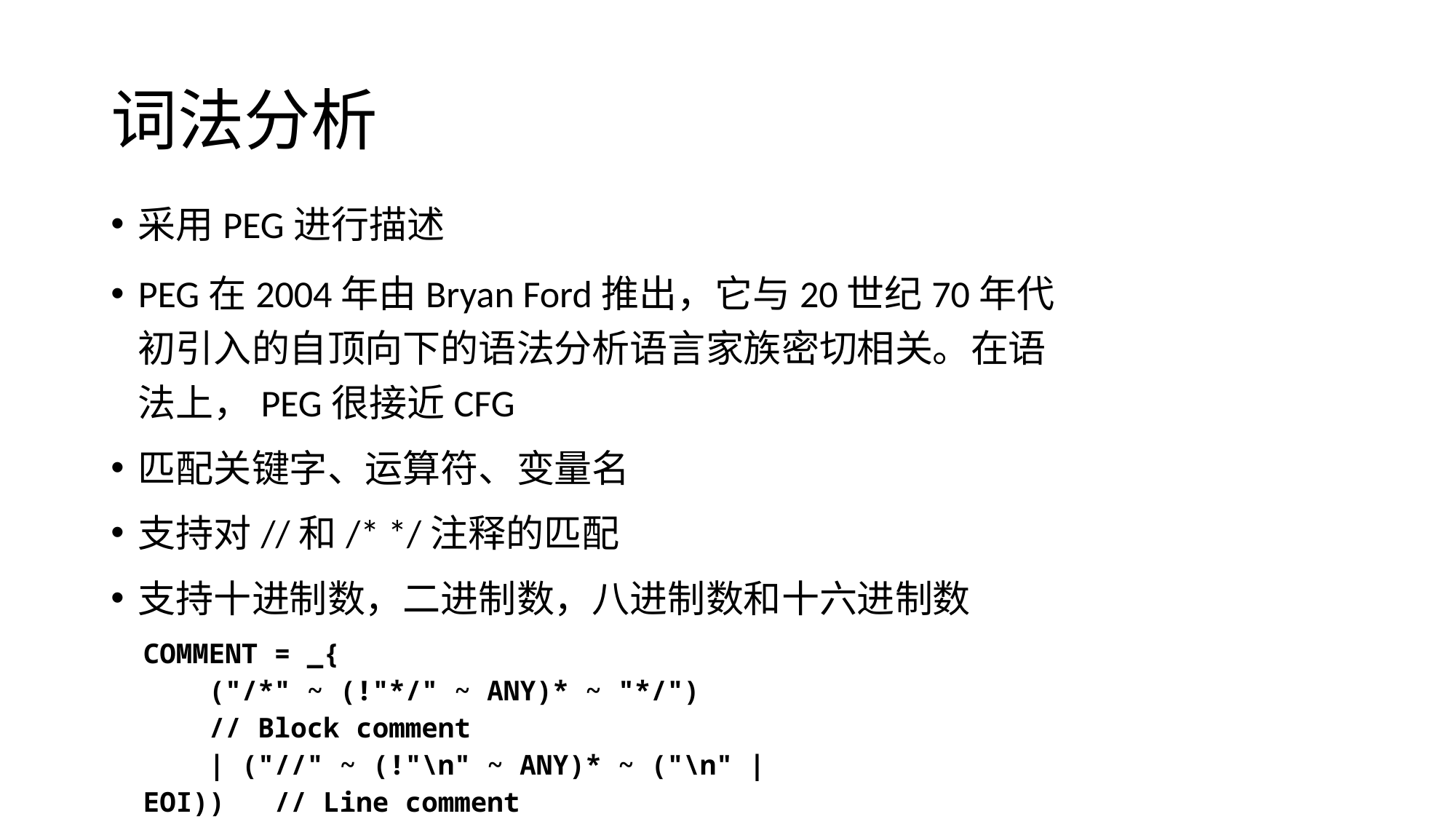

# 词法分析
采用PEG进行描述
PEG在2004年由Bryan Ford推出，它与20世纪70年代初引入的自顶向下的语法分析语言家族密切相关。在语法上，PEG很接近CFG
匹配关键字、运算符、变量名
支持对//和/* */注释的匹配
支持十进制数，二进制数，八进制数和十六进制数

| COMMENT = \_{ ("/\*" ~ (!"\*/" ~ ANY)\* ~ "\*/") // Block comment | ("//" ~ (!"\n" ~ ANY)\* ~ ("\n" | EOI)) // Line comment } |
| --- |